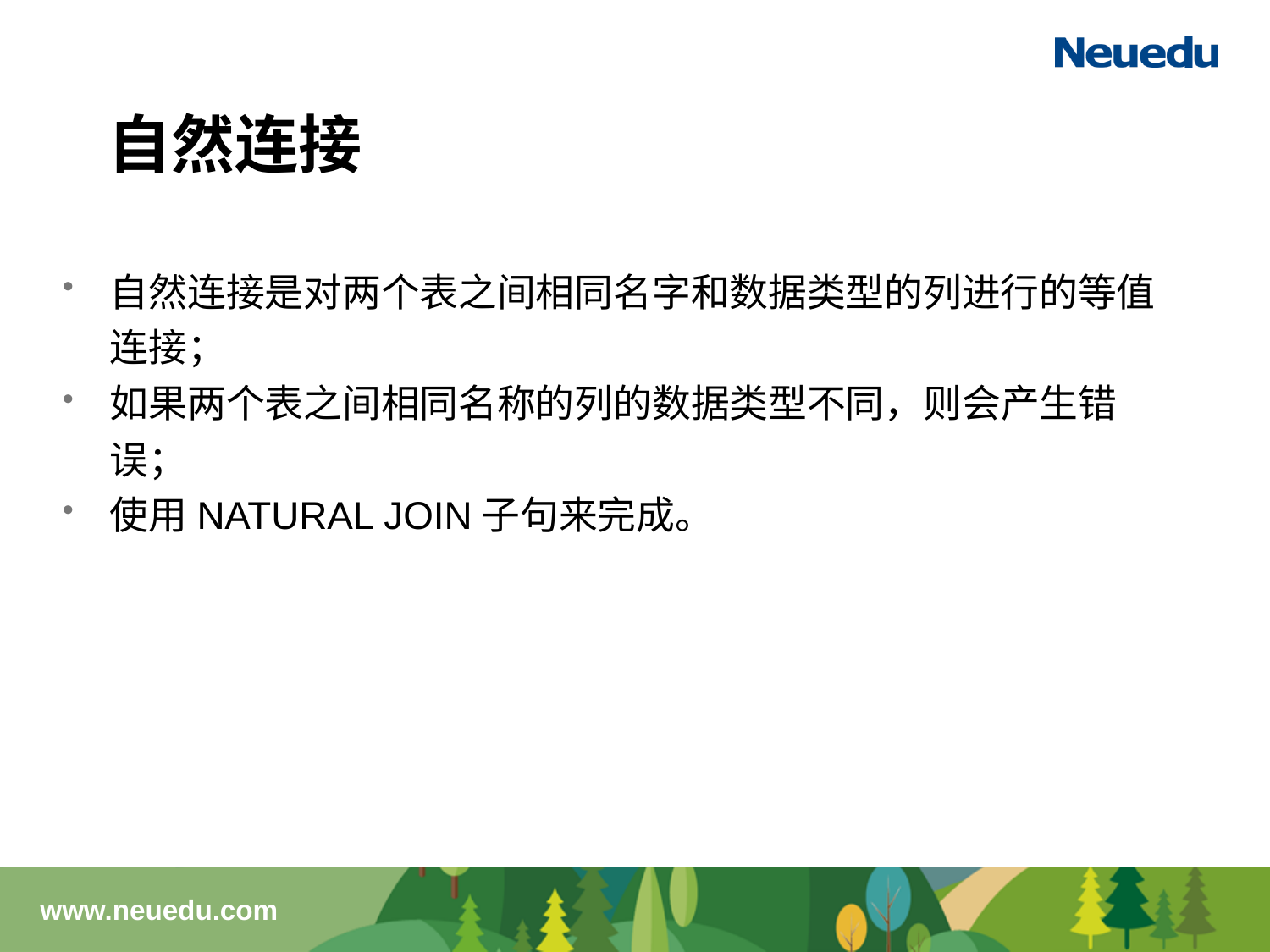

# 自然连接
自然连接是对两个表之间相同名字和数据类型的列进行的等值连接；
如果两个表之间相同名称的列的数据类型不同，则会产生错误；
使用NATURAL JOIN子句来完成。